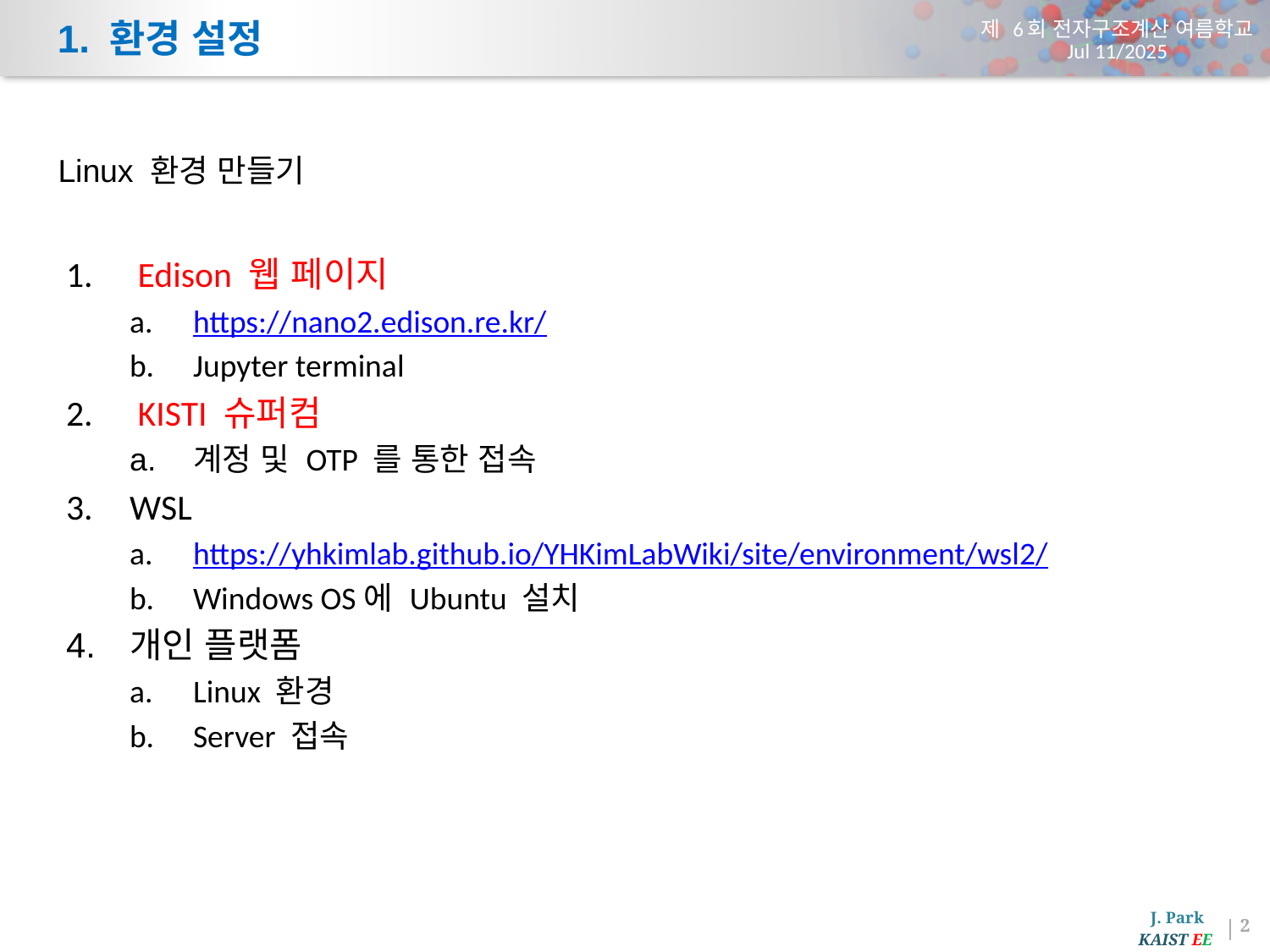

# 1. 환경 설정
Linux 환경 만들기
 Edison 웹 페이지
https://nano2.edison.re.kr/
Jupyter terminal
 KISTI 슈퍼컴
계정 및 OTP 를 통한 접속
WSL
https://yhkimlab.github.io/YHKimLabWiki/site/environment/wsl2/
Windows OS에 Ubuntu 설치
개인 플랫폼
Linux 환경
Server 접속